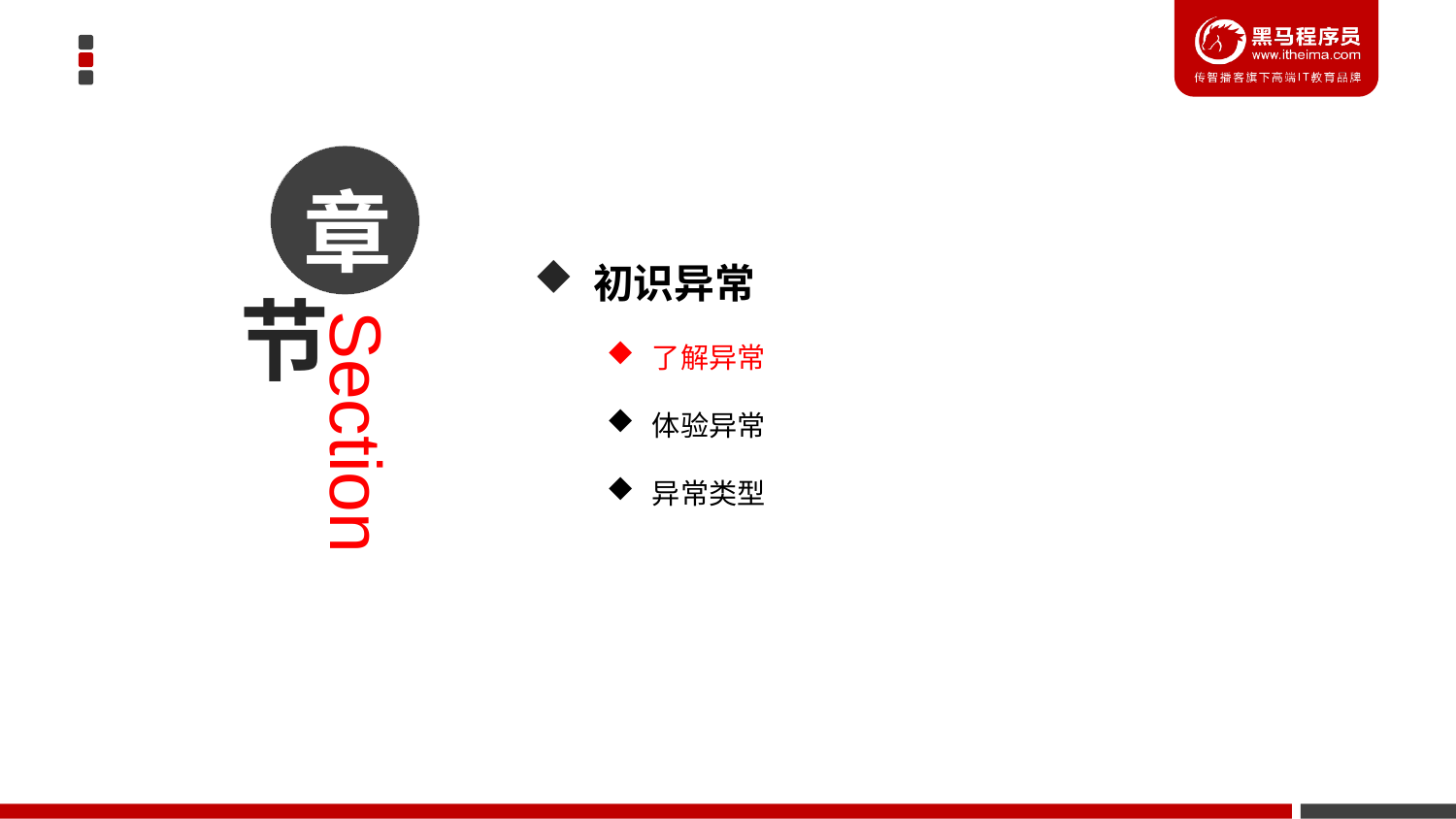

章
 初识异常
了解异常
体验异常
异常类型
节
Section